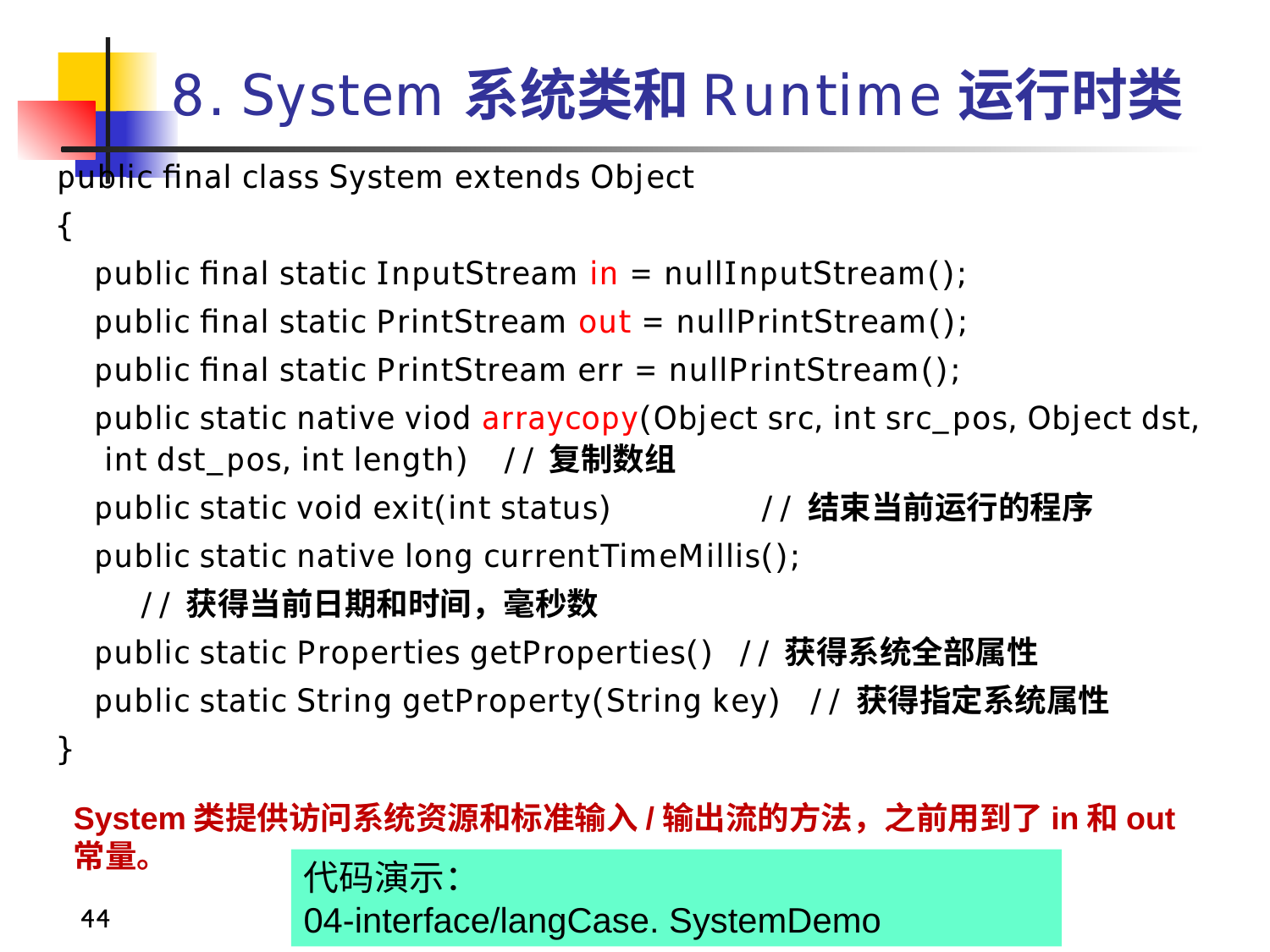

# 8. System系统类和Runtime运行时类
public final class System extends Object
{
    public final static InputStream in = nullInputStream();
    public final static PrintStream out = nullPrintStream();
    public final static PrintStream err = nullPrintStream();
    public static native viod arraycopy(Object src, int src_pos, Object dst, int dst_pos, int length) 	  //复制数组
    public static void exit(int status)                //结束当前运行的程序
    public static native long currentTimeMillis();
         //获得当前日期和时间，毫秒数
    public static Properties getProperties() 	//获得系统全部属性
    public static String getProperty(String key)   //获得指定系统属性
}
System类提供访问系统资源和标准输入/输出流的方法，之前用到了in和out常量。
代码演示：
04-interface/langCase. SystemDemo
44